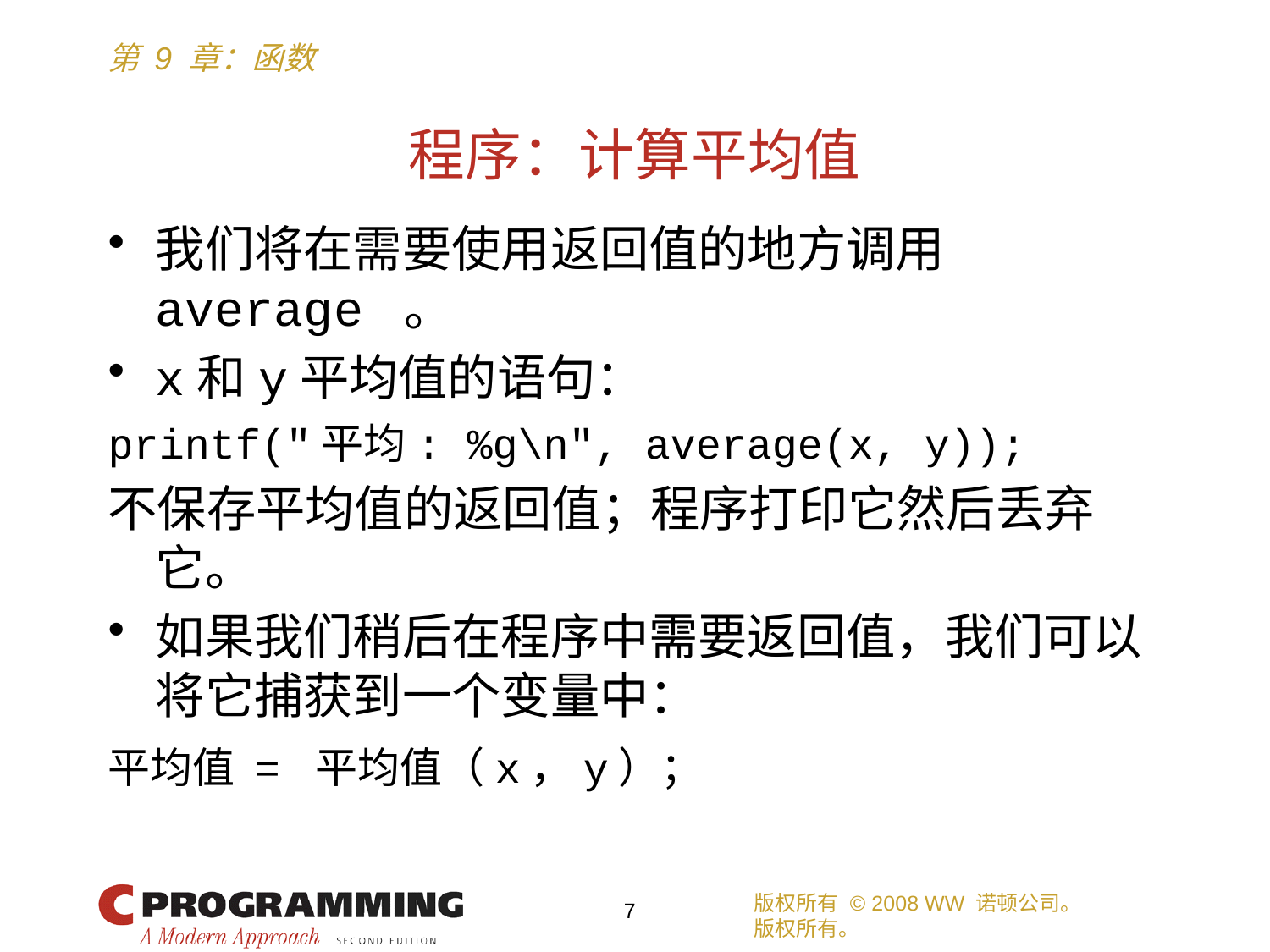

# 程序：计算平均值
我们将在需要使用返回值的地方调用average 。
x和y平均值的语句：
printf("平均: %g\n", average(x, y));
不保存平均值的返回值；程序打印它然后丢弃它。
如果我们稍后在程序中需要返回值，我们可以将它捕获到一个变量中：
平均值 = 平均值（x，y）；
版权所有 © 2008 WW 诺顿公司。
版权所有。
7